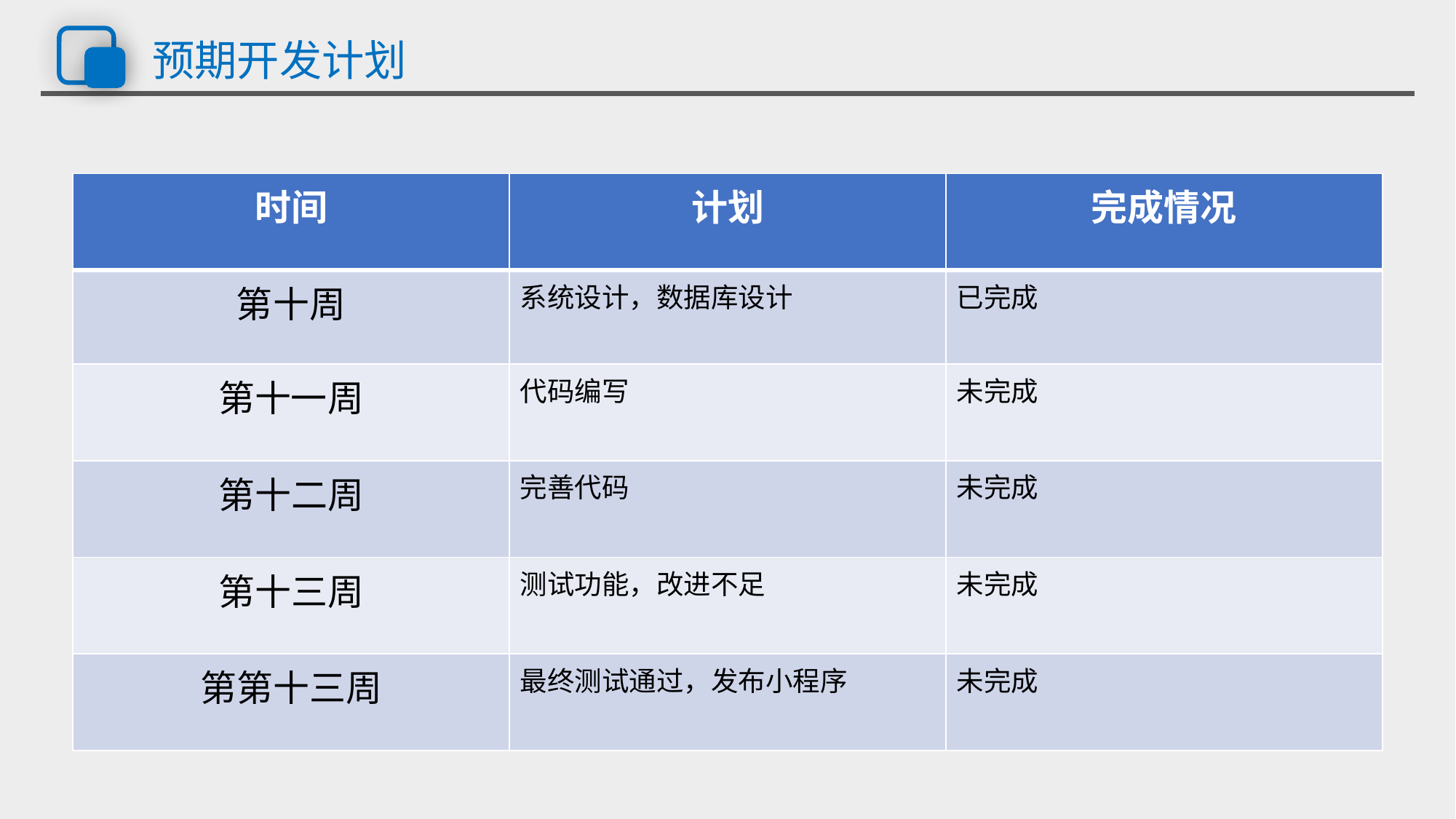

# 预期开发计划
| 时间 | 计划 | 完成情况 |
| --- | --- | --- |
| 第十周 | 系统设计，数据库设计 | 已完成 |
| 第十一周 | 代码编写 | 未完成 |
| 第十二周 | 完善代码 | 未完成 |
| 第十三周 | 测试功能，改进不足 | 未完成 |
| 第第十三周 | 最终测试通过，发布小程序 | 未完成 |